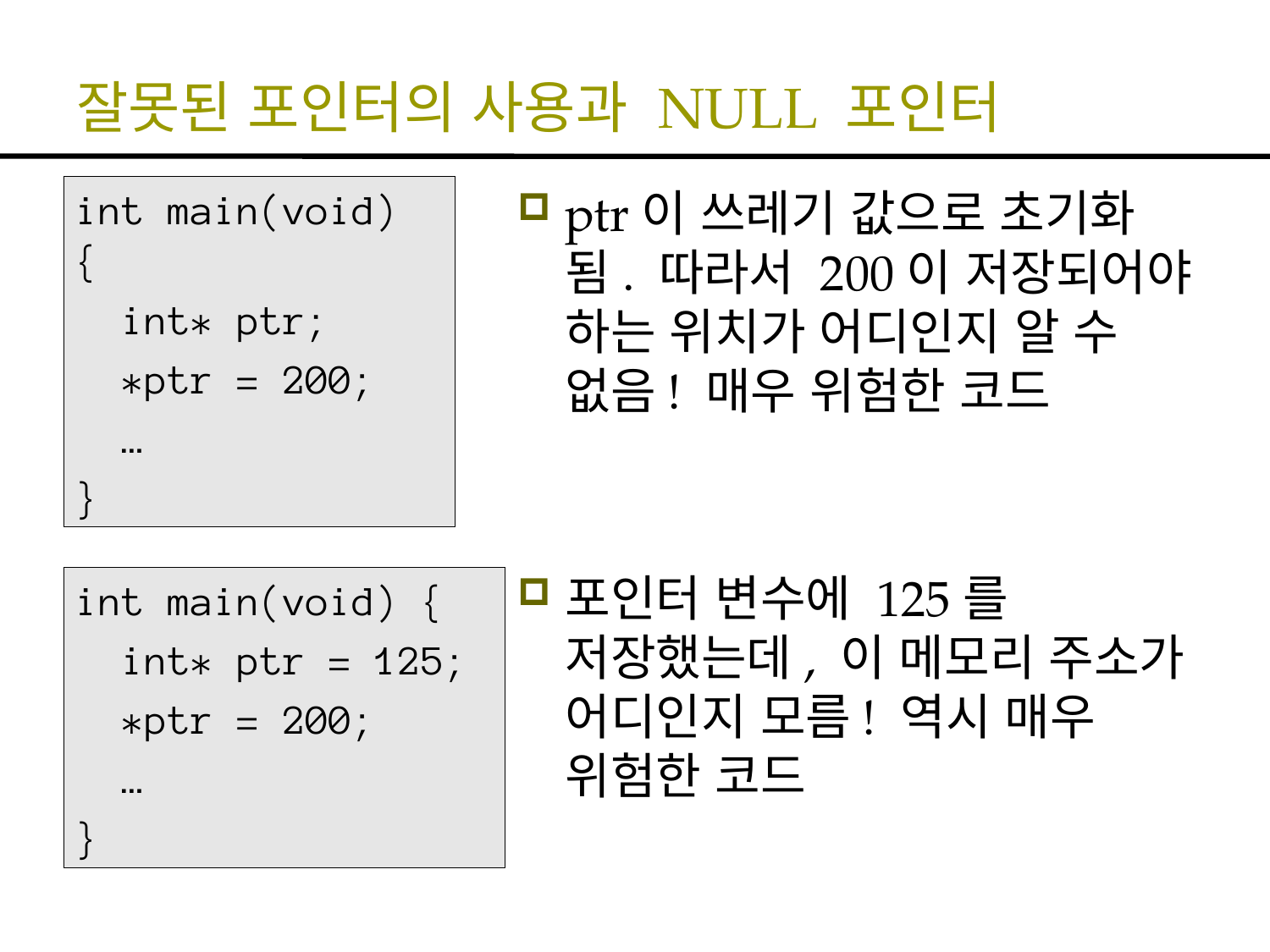

# 잘못된 포인터의 사용과 NULL 포인터
int main(void) {
  int* ptr;
  *ptr = 200;
  …
}
ptr이 쓰레기 값으로 초기화 됨. 따라서 200이 저장되어야 하는 위치가 어디인지 알 수 없음! 매우 위험한 코드

포인터 변수에 125를 저장했는데, 이 메모리 주소가 어디인지 모름! 역시 매우 위험한 코드

int main(void) {
  int* ptr = 125;
  *ptr = 200;
  …
}